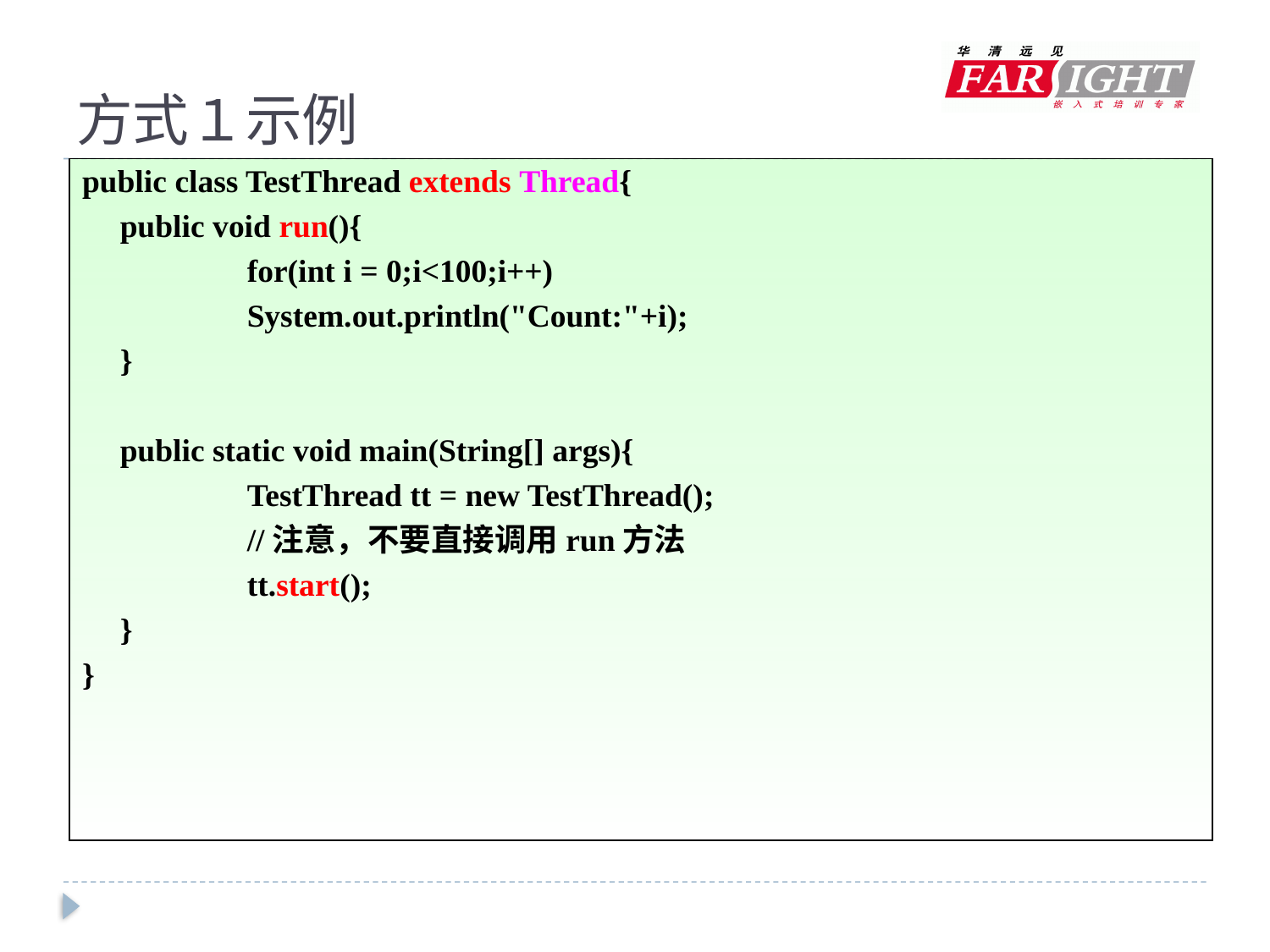

# 方式１示例
public class TestThread extends Thread{
	public void run(){
		for(int i = 0;i<100;i++)
		System.out.println("Count:"+i);
	}

	public static void main(String[] args){
		TestThread tt = new TestThread();
		//注意，不要直接调用run方法
		tt.start();
	}
}